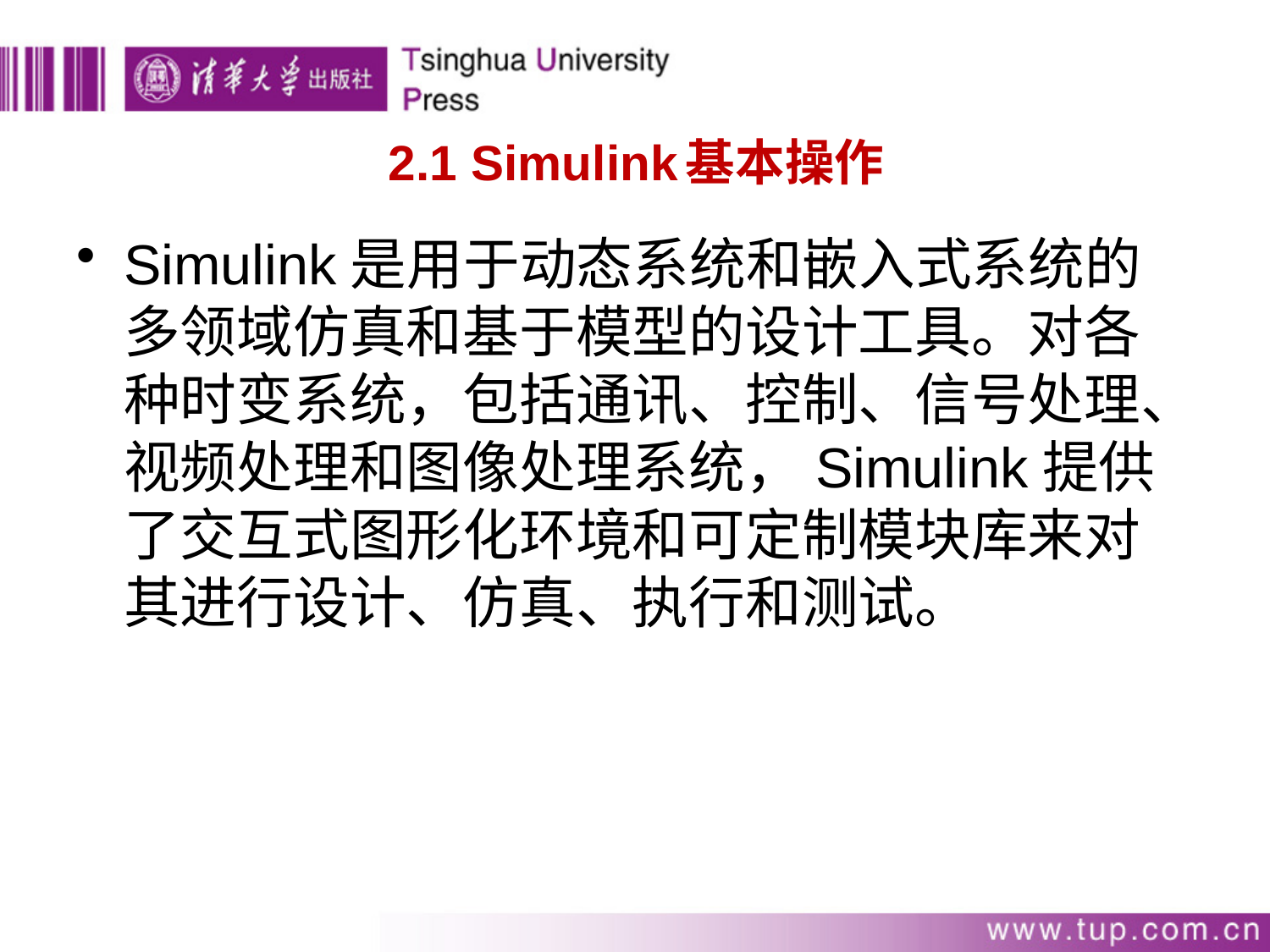

# 2.1 Simulink基本操作
Simulink是用于动态系统和嵌入式系统的多领域仿真和基于模型的设计工具。对各种时变系统，包括通讯、控制、信号处理、视频处理和图像处理系统，Simulink提供了交互式图形化环境和可定制模块库来对其进行设计、仿真、执行和测试。